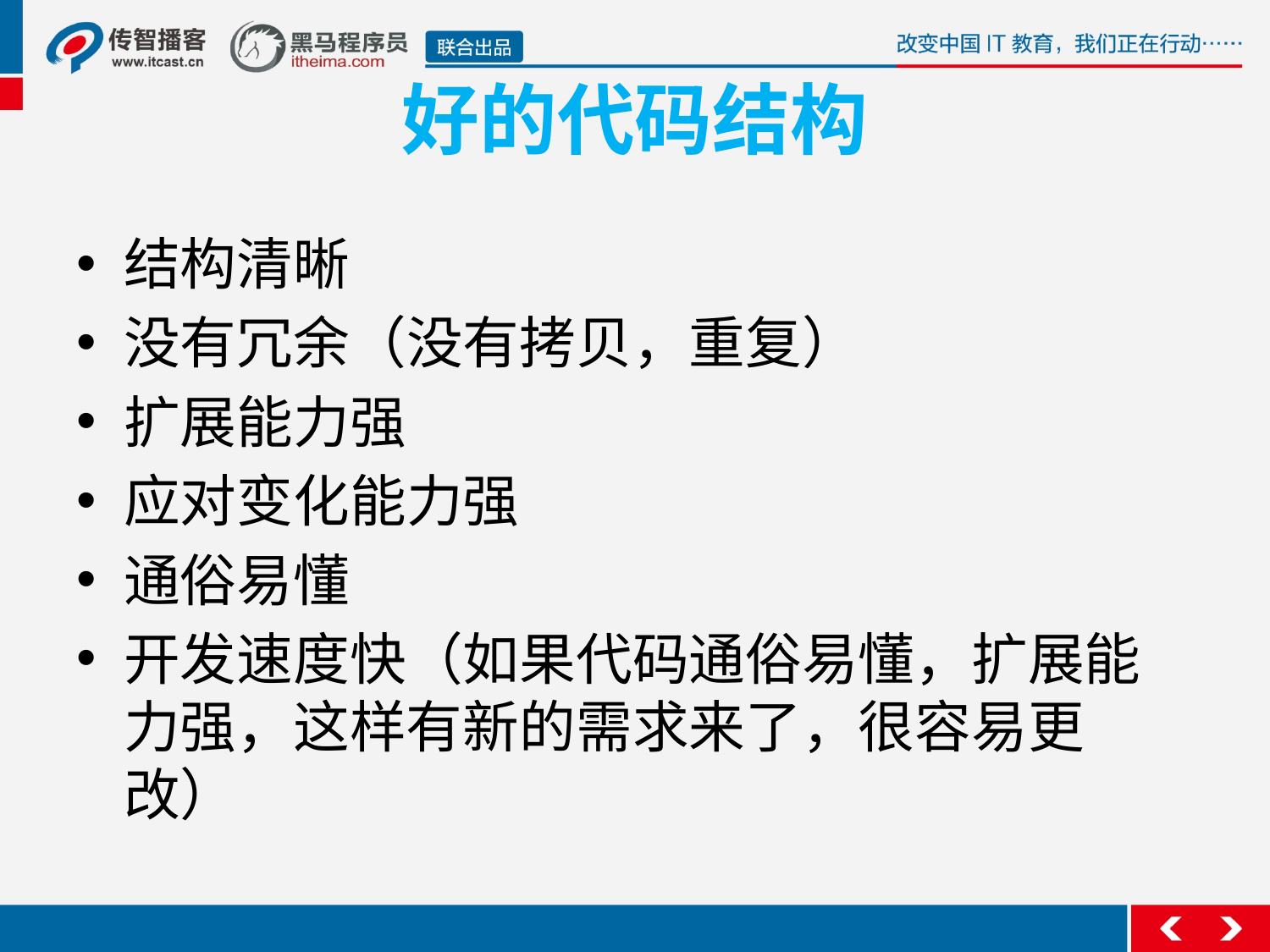

# 好的代码结构
结构清晰
没有冗余（没有拷贝，重复）
扩展能力强
应对变化能力强
通俗易懂
开发速度快（如果代码通俗易懂，扩展能力强，这样有新的需求来了，很容易更改）